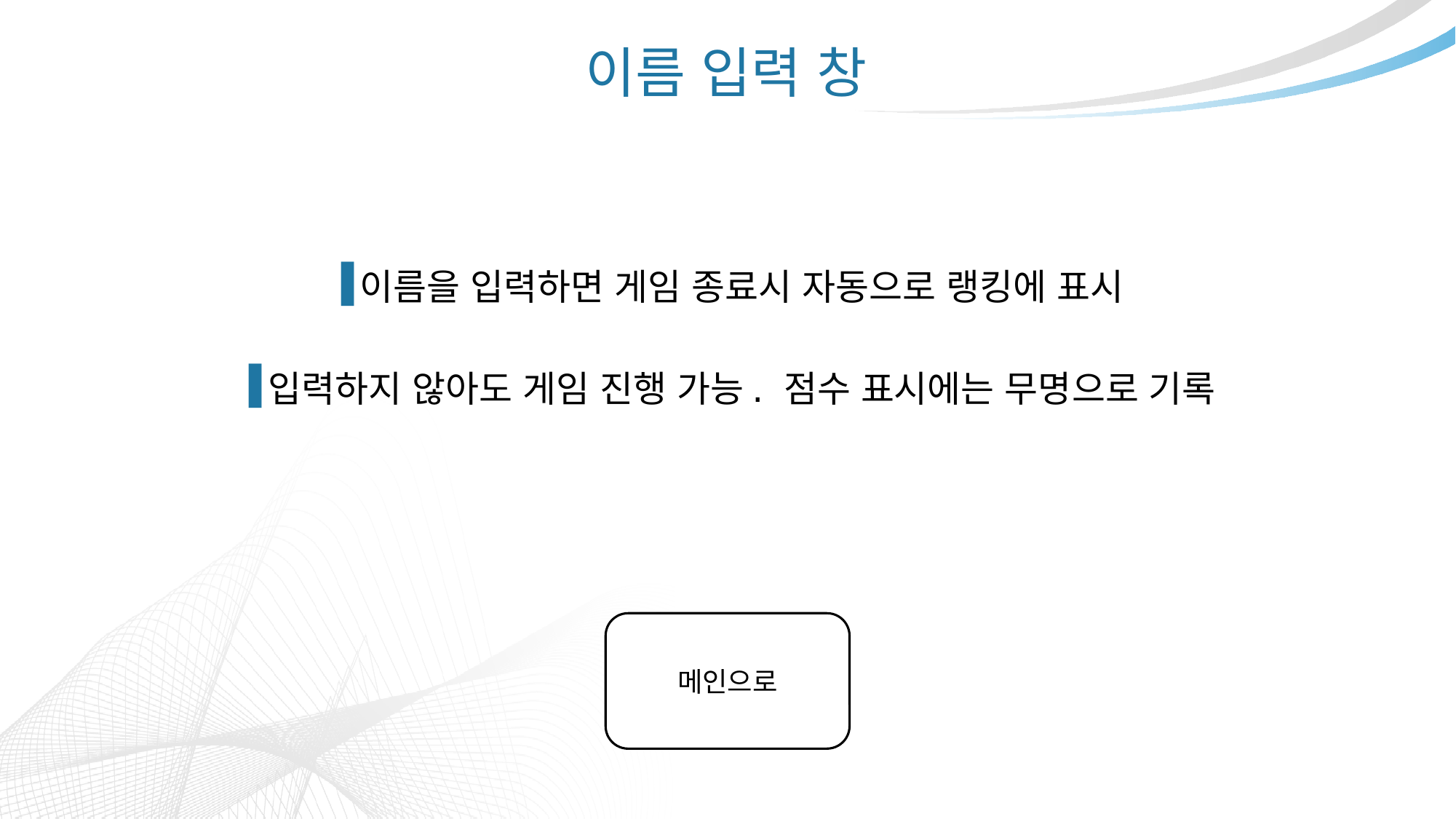

# 이름 입력 창

이름을 입력하면 게임 종료시 자동으로 랭킹에 표시

입력하지 않아도 게임 진행 가능. 점수 표시에는 무명으로 기록

메인으로